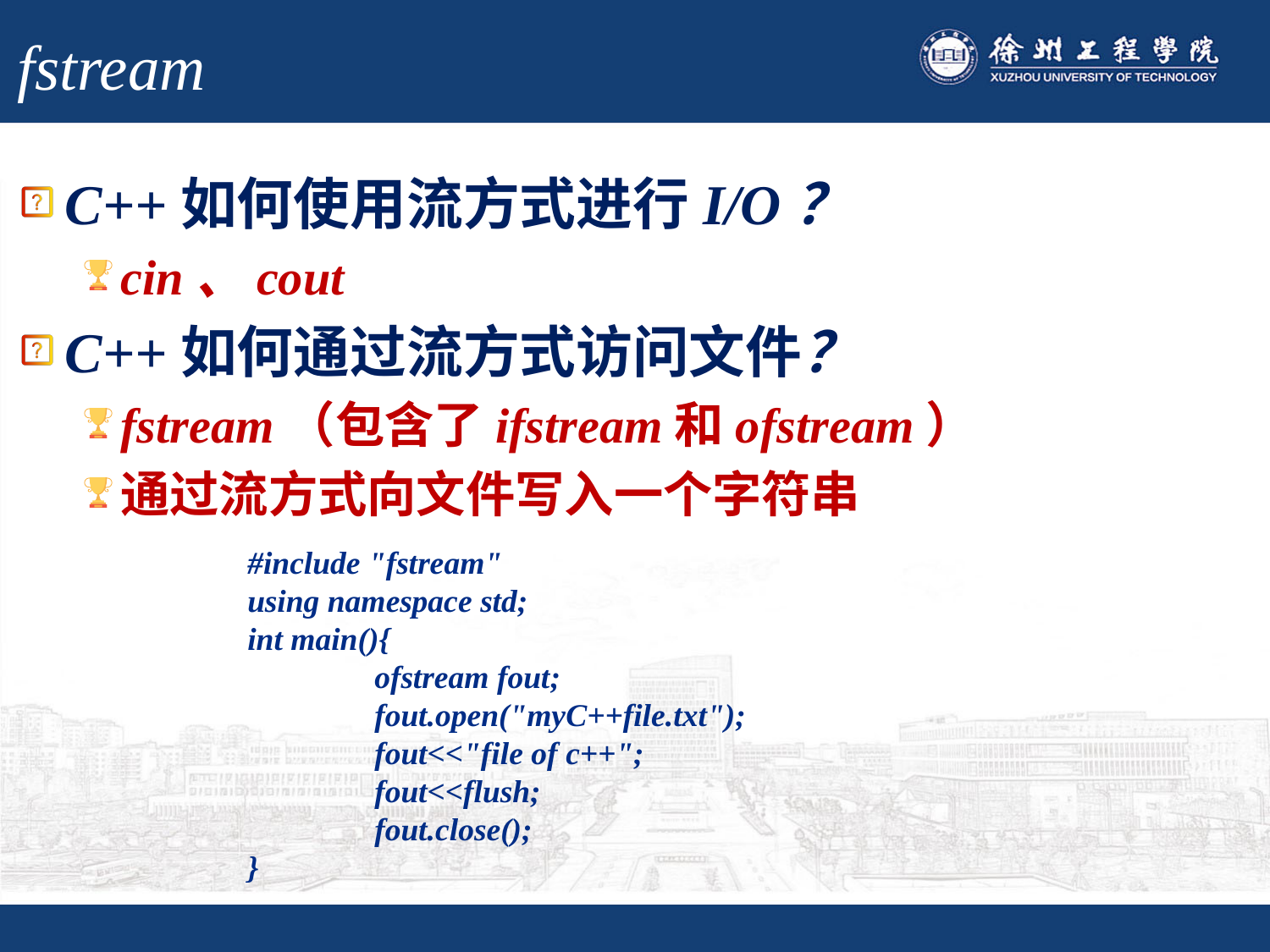

# fstream
C++如何使用流方式进行I/O？
cin、cout
C++如何通过流方式访问文件？
fstream（包含了ifstream和ofstream）
通过流方式向文件写入一个字符串
#include "fstream"
using namespace std;
int main(){
	ofstream fout;
	fout.open("myC++file.txt");
	fout<<"file of c++";
	fout<<flush;
	fout.close();
}